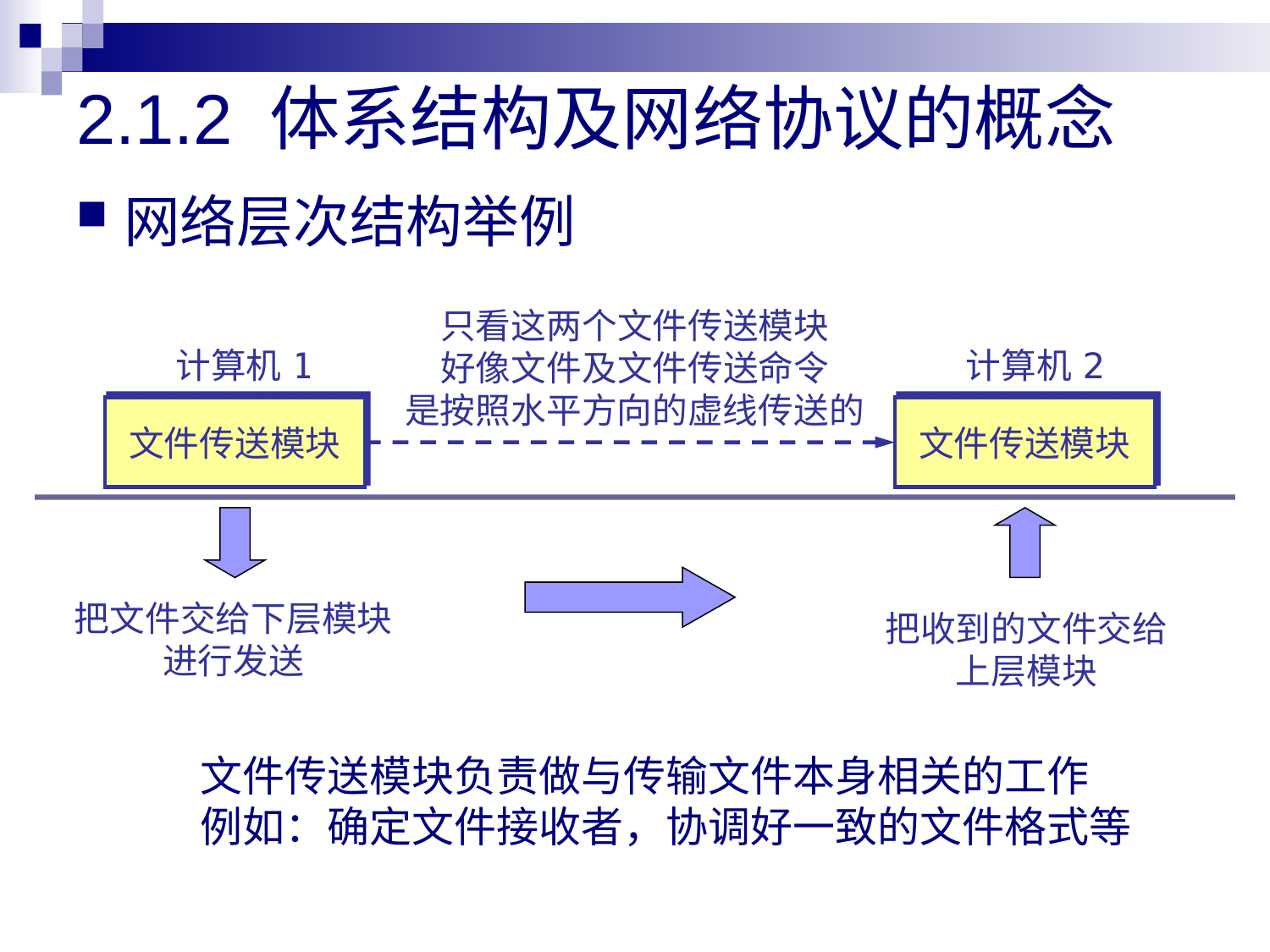

# 2.1.2 体系结构及网络协议的概念
网络层次结构举例

只看这两个文件传送模块
好像文件及文件传送命令
是按照水平方向的虚线传送的
计算机 1
计算机 2

文件传送模块
文件传送模块

把文件交给下层模块
进行发送
把收到的文件交给
上层模块
文件传送模块负责做与传输文件本身相关的工作
例如：确定文件接收者，协调好一致的文件格式等